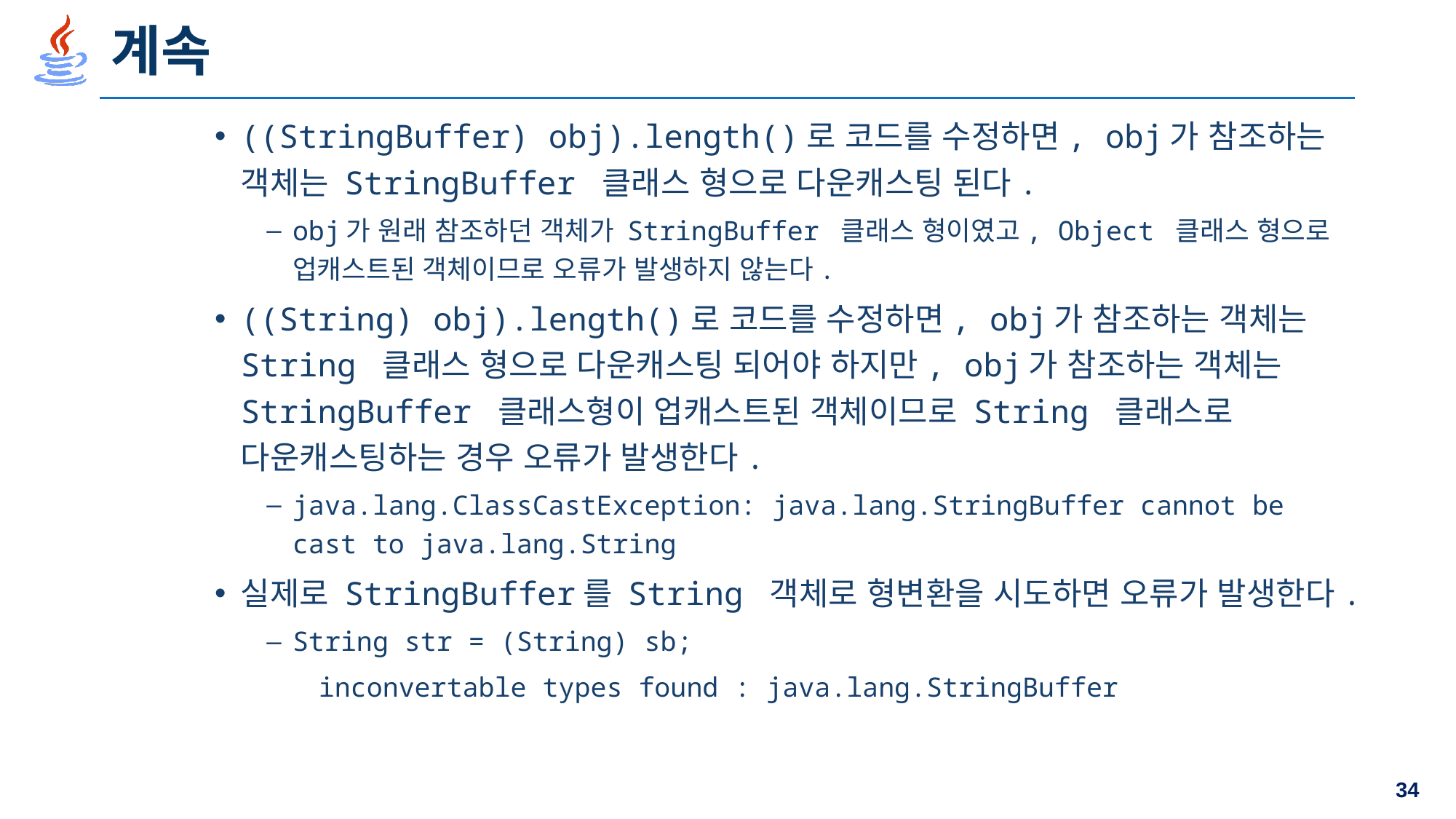

# 계속
((StringBuffer) obj).length()로 코드를 수정하면, obj가 참조하는 객체는 StringBuffer 클래스 형으로 다운캐스팅 된다.
obj가 원래 참조하던 객체가 StringBuffer 클래스 형이였고, Object 클래스 형으로 업캐스트된 객체이므로 오류가 발생하지 않는다.
((String) obj).length()로 코드를 수정하면, obj가 참조하는 객체는 String 클래스 형으로 다운캐스팅 되어야 하지만, obj가 참조하는 객체는 StringBuffer 클래스형이 업캐스트된 객체이므로 String 클래스로 다운캐스팅하는 경우 오류가 발생한다.
java.lang.ClassCastException: java.lang.StringBuffer cannot be cast to java.lang.String
실제로 StringBuffer를 String 객체로 형변환을 시도하면 오류가 발생한다.
String str = (String) sb;
inconvertable types found : java.lang.StringBuffer
34